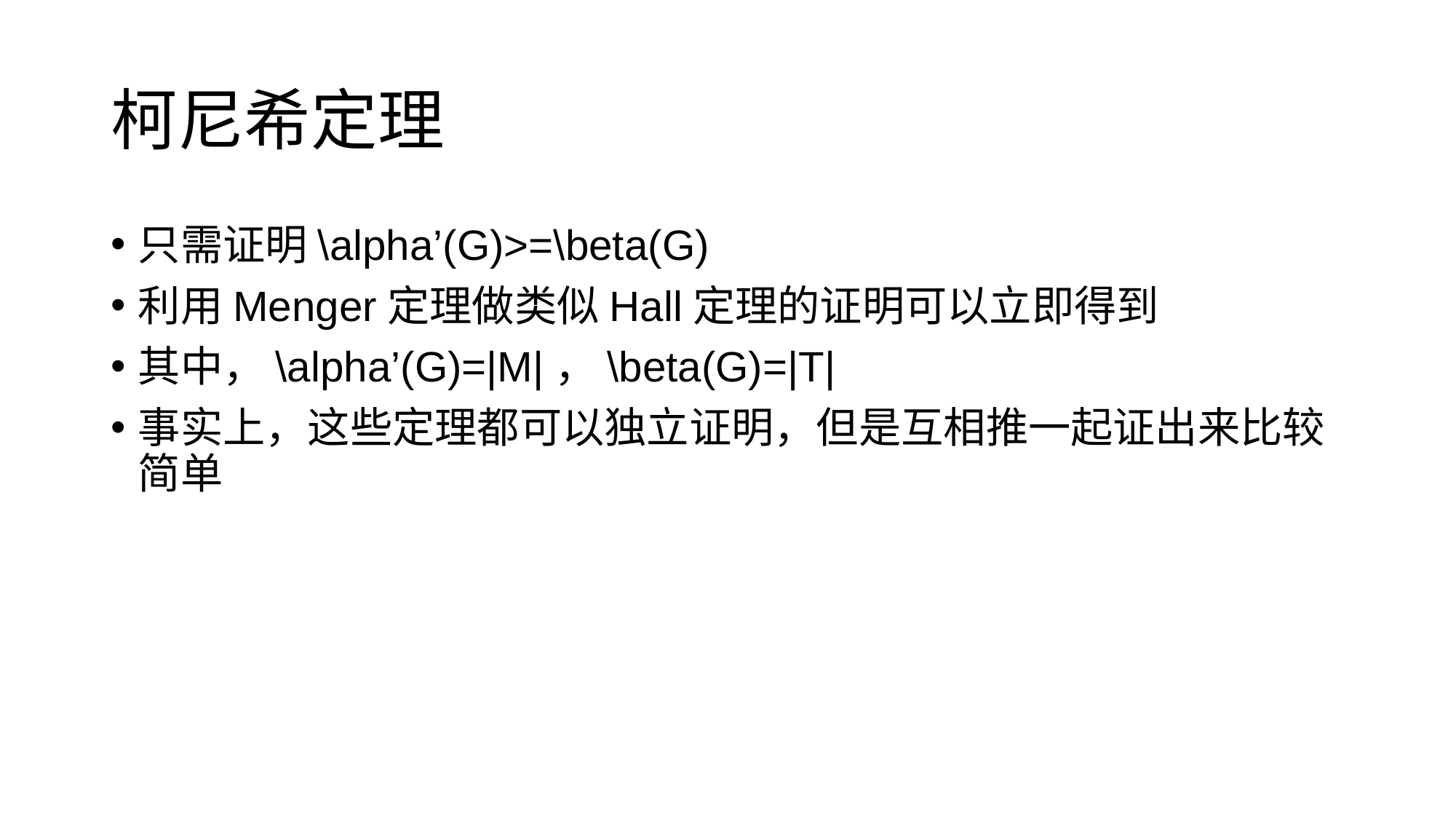

# 柯尼希定理
只需证明\alpha’(G)>=\beta(G)
利用Menger定理做类似Hall定理的证明可以立即得到
其中，\alpha’(G)=|M|，\beta(G)=|T|
事实上，这些定理都可以独立证明，但是互相推一起证出来比较简单